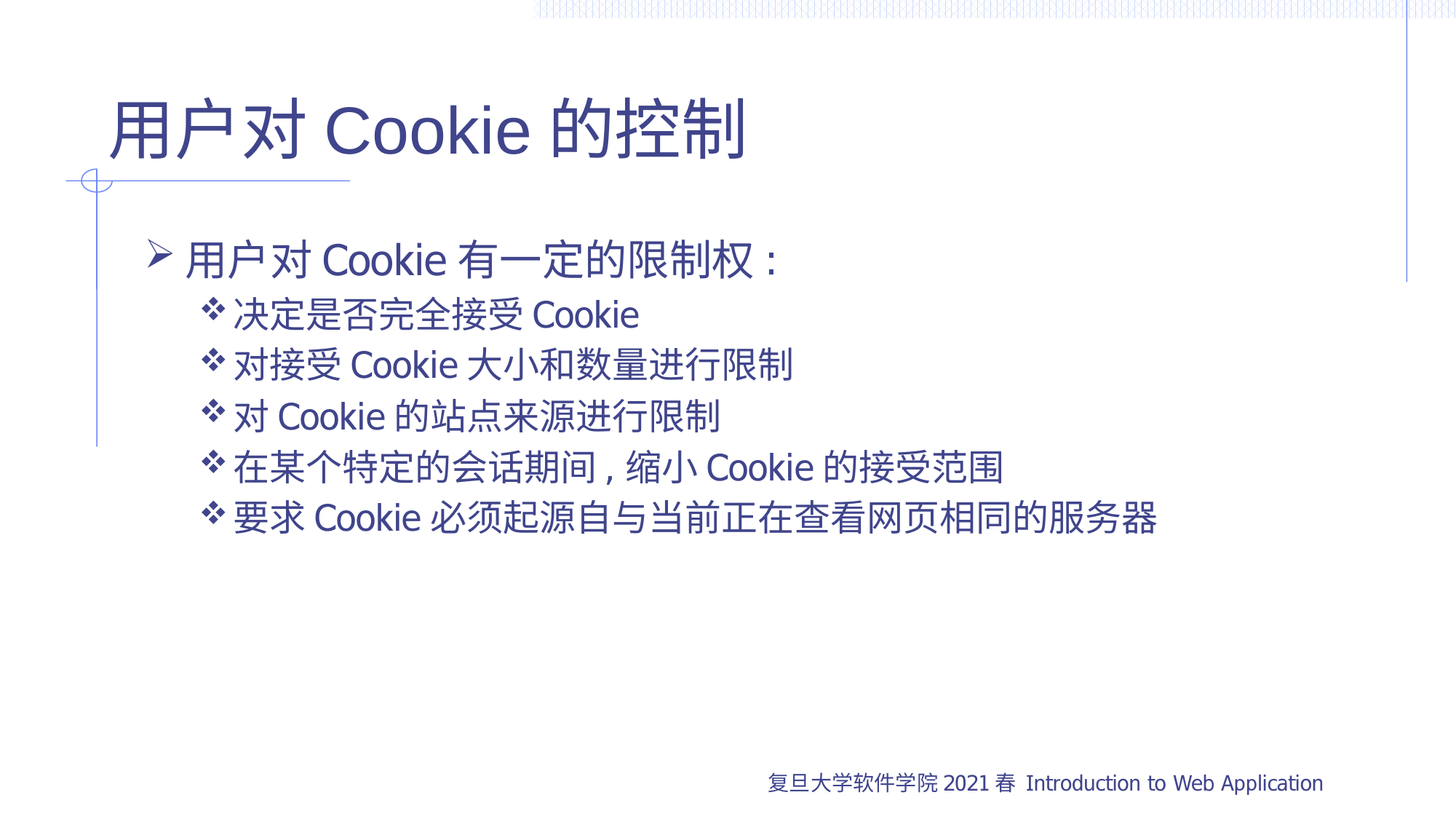

# 用户对Cookie的控制
用户对Cookie有一定的限制权:
决定是否完全接受Cookie
对接受Cookie大小和数量进行限制
对Cookie的站点来源进行限制
在某个特定的会话期间,缩小Cookie的接受范围
要求Cookie必须起源自与当前正在查看网页相同的服务器